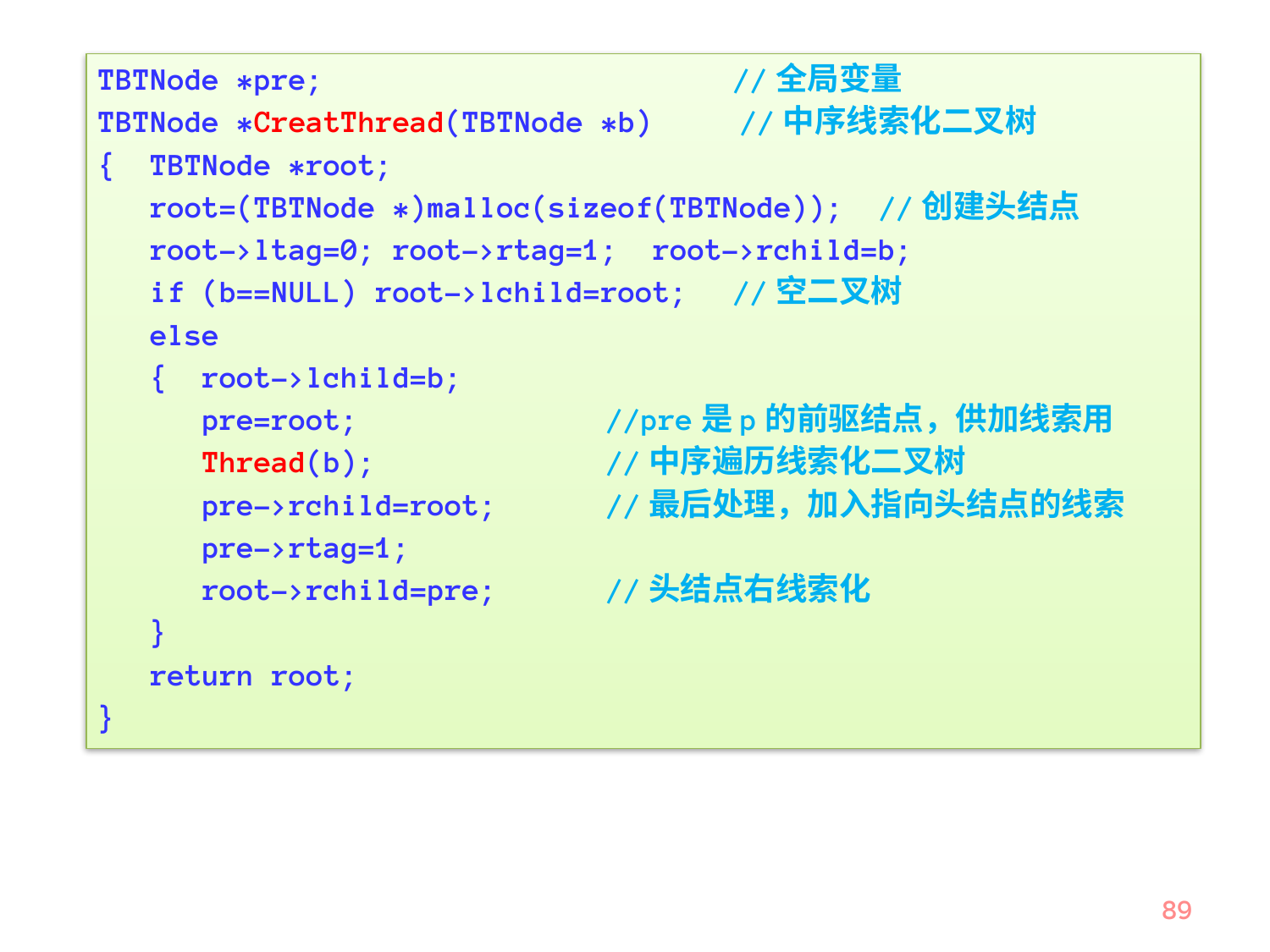

TBTNode *pre;		   		//全局变量
TBTNode *CreatThread(TBTNode *b)     //中序线索化二叉树
{  TBTNode *root;
   root=(TBTNode *)malloc(sizeof(TBTNode));  //创建头结点
   root->ltag=0; root->rtag=1;  root->rchild=b;
   if (b==NULL) root->lchild=root;	//空二叉树
   else
   {  root->lchild=b;
      pre=root;             	//pre是p的前驱结点，供加线索用
      Thread(b);   		//中序遍历线索化二叉树
      pre->rchild=root;    	//最后处理，加入指向头结点的线索
      pre->rtag=1;
      root->rchild=pre;    	//头结点右线索化
   }
   return root;
}
89